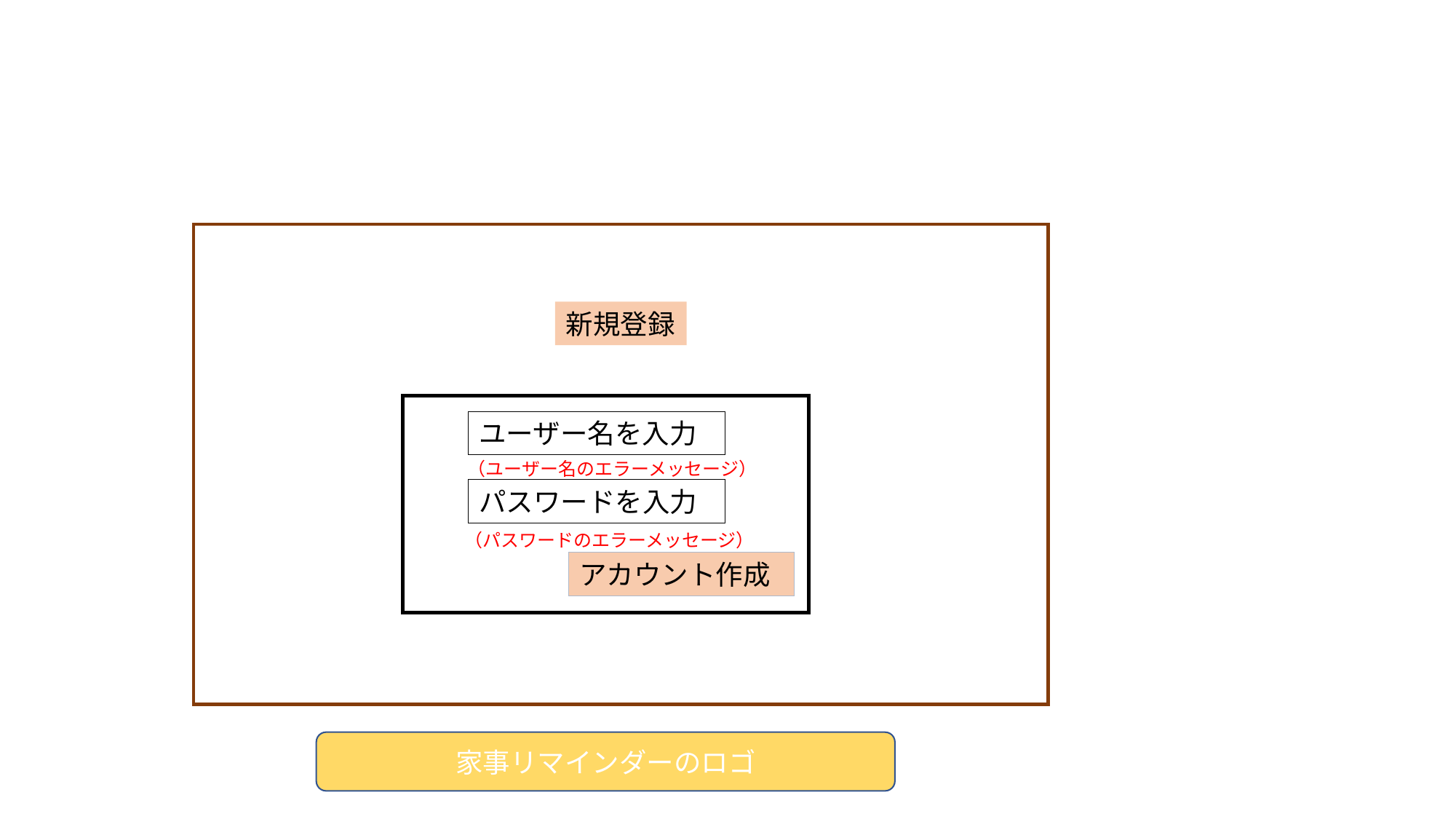

新規登録

ユーザー名を入力
パスワードを入力
アカウント作成
（ユーザー名のエラーメッセージ）
（パスワードのエラーメッセージ）
家事リマインダーのロゴ